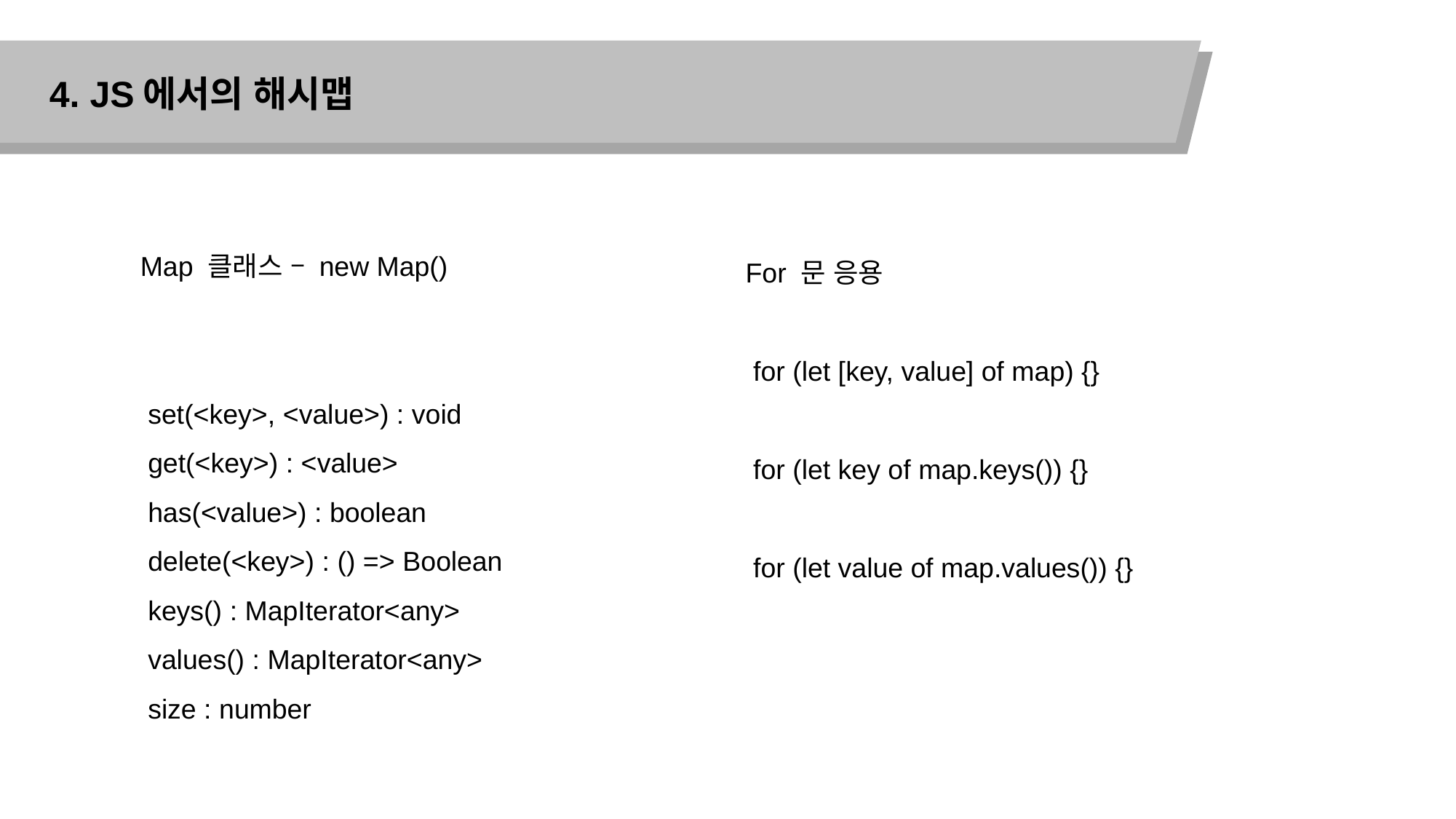

4. JS에서의 해시맵
Map 클래스 – new Map()

 set(<key>, <value>) : void
 get(<key>) : <value>
 has(<value>) : boolean
 delete(<key>) : () => Boolean
 keys() : MapIterator<any>
 values() : MapIterator<any>
 size : number
For 문 응용

 for (let [key, value] of map) {}

 for (let key of map.keys()) {}

 for (let value of map.values()) {}